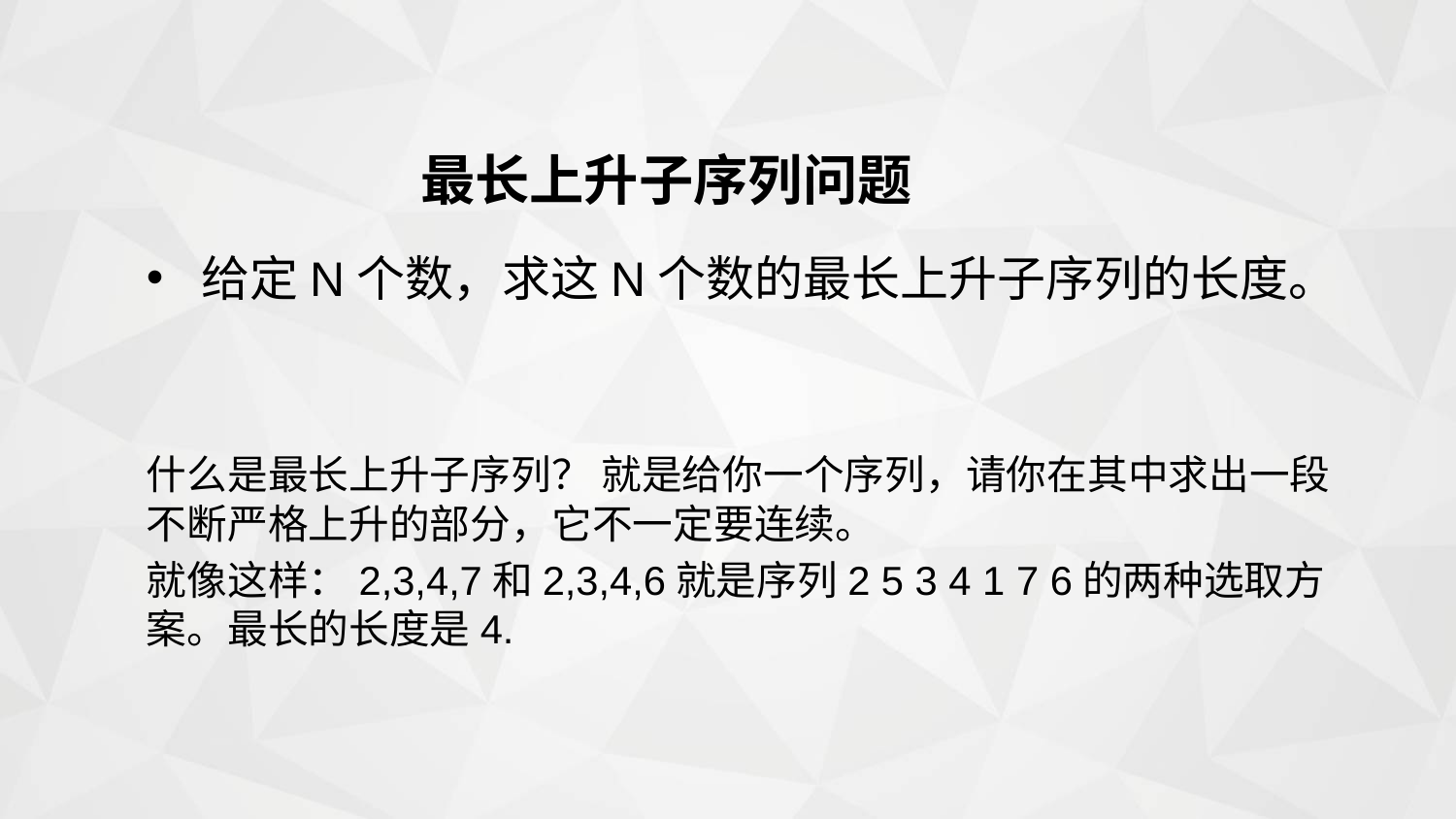

# 最长上升子序列问题
给定N个数，求这N个数的最长上升子序列的长度。

什么是最长上升子序列？ 就是给你一个序列，请你在其中求出一段不断严格上升的部分，它不一定要连续。
就像这样：2,3,4,7和2,3,4,6就是序列2 5 3 4 1 7 6的两种选取方案。最长的长度是4.